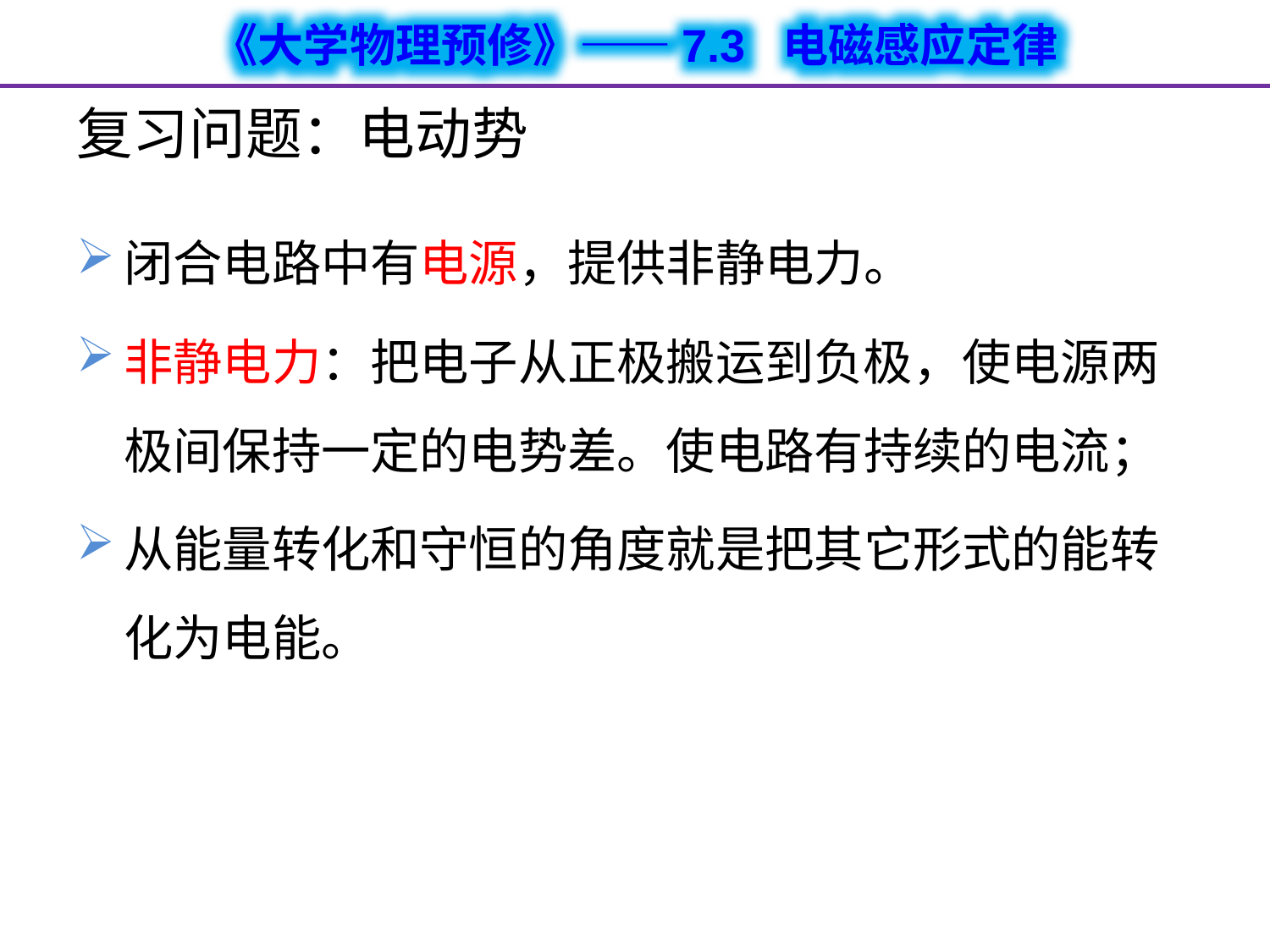

# 复习问题：电动势
闭合电路中有电源，提供非静电力。
非静电力：把电子从正极搬运到负极，使电源两极间保持一定的电势差。使电路有持续的电流；
从能量转化和守恒的角度就是把其它形式的能转化为电能。